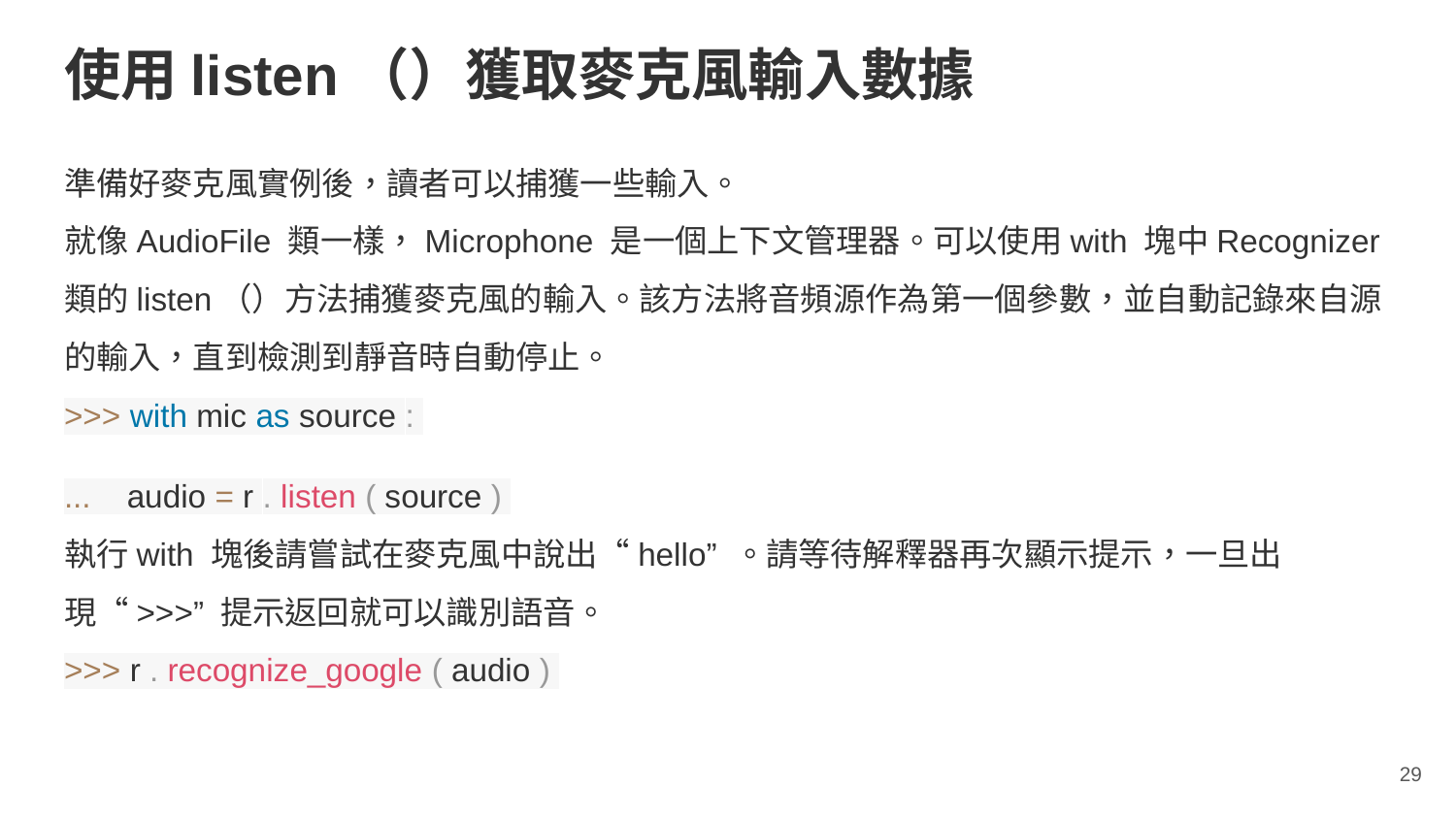

# 使用listen（）獲取麥克風輸入數據
準備好麥克風實例後，讀者可以捕獲一些輸入。
就像AudioFile 類一樣，Microphone 是一個上下文管理器。可以使用with 塊中Recognizer 類的listen（）方法捕獲麥克風的輸入。該方法將音頻源作為第一個參數，並自動記錄來自源的輸入，直到檢測到靜音時自動停止。
>>> with mic as source :
...    audio = r . listen ( source )
執行with 塊後請嘗試在麥克風中說出“hello” 。請等待解釋器再次顯示提示，一旦出現“>>>” 提示返回就可以識別語音。
>>> r . recognize_google ( audio )

29